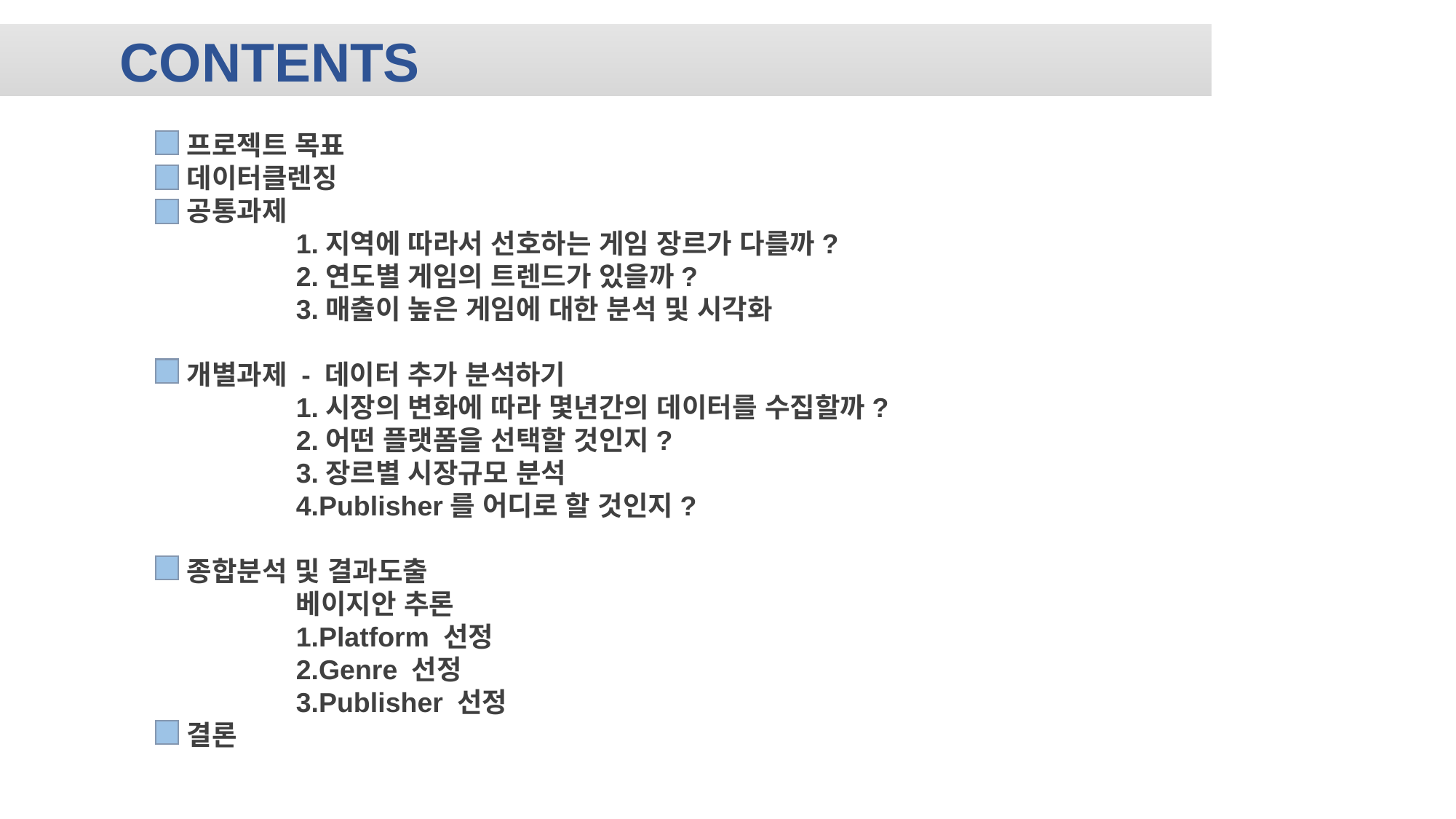

CONTENTS

프로젝트 목표
데이터클렌징
공통과제
	1.지역에 따라서 선호하는 게임 장르가 다를까?
	2.연도별 게임의 트렌드가 있을까?
	3.매출이 높은 게임에 대한 분석 및 시각화

개별과제 - 데이터 추가 분석하기
	1.시장의 변화에 따라 몇년간의 데이터를 수집할까?
	2.어떤 플랫폼을 선택할 것인지?
	3.장르별 시장규모 분석
	4.Publisher를 어디로 할 것인지?

종합분석 및 결과도출
	베이지안 추론
	1.Platform 선정
	2.Genre 선정
	3.Publisher 선정
결론